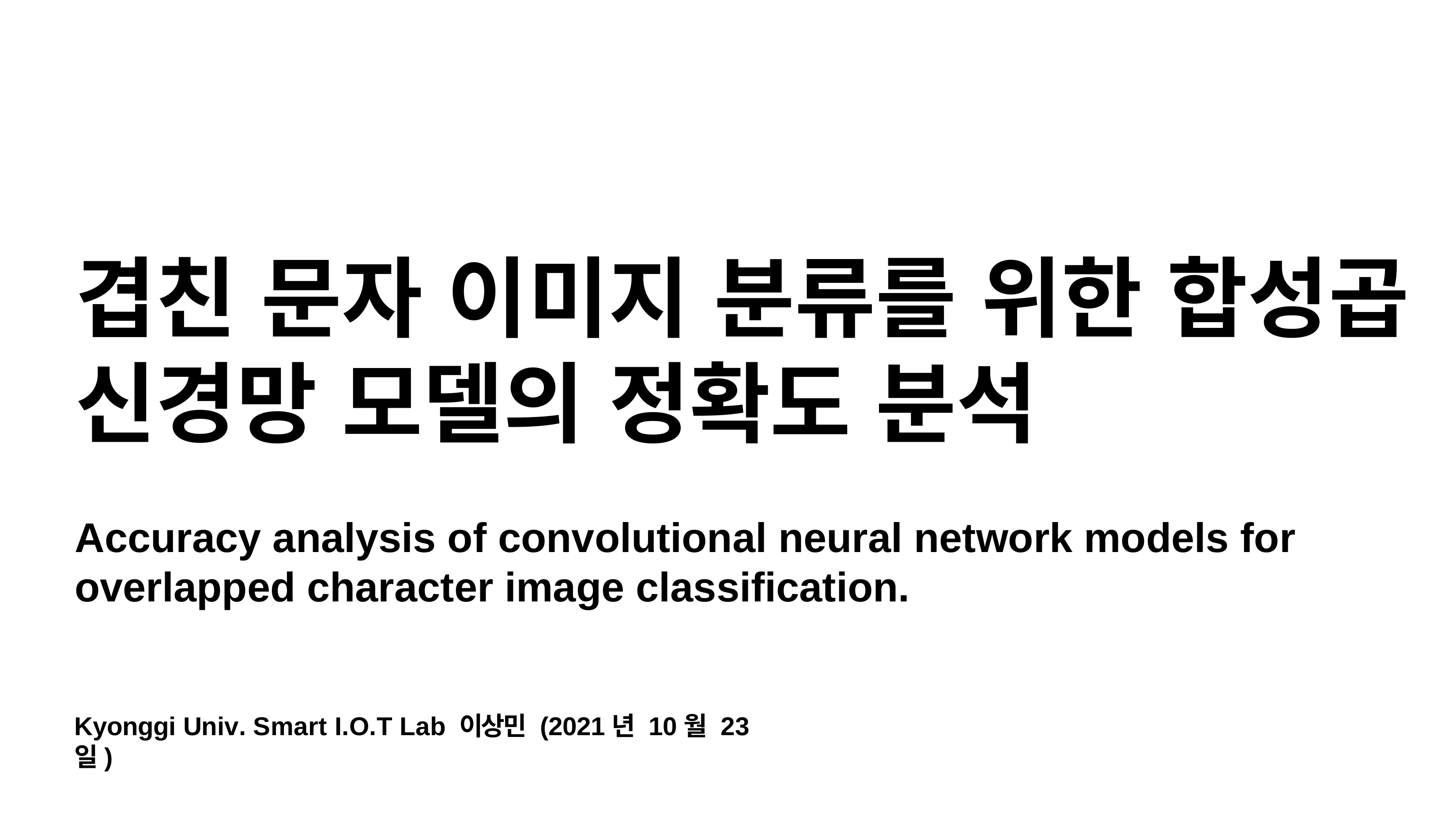

# 겹친 문자 이미지 분류를 위한 합성곱 신경망 모델의 정확도 분석
Accuracy analysis of convolutional neural network models for overlapped character image classification.
Kyonggi Univ. Smart I.O.T Lab 이상민 (2021년 10월 23일)